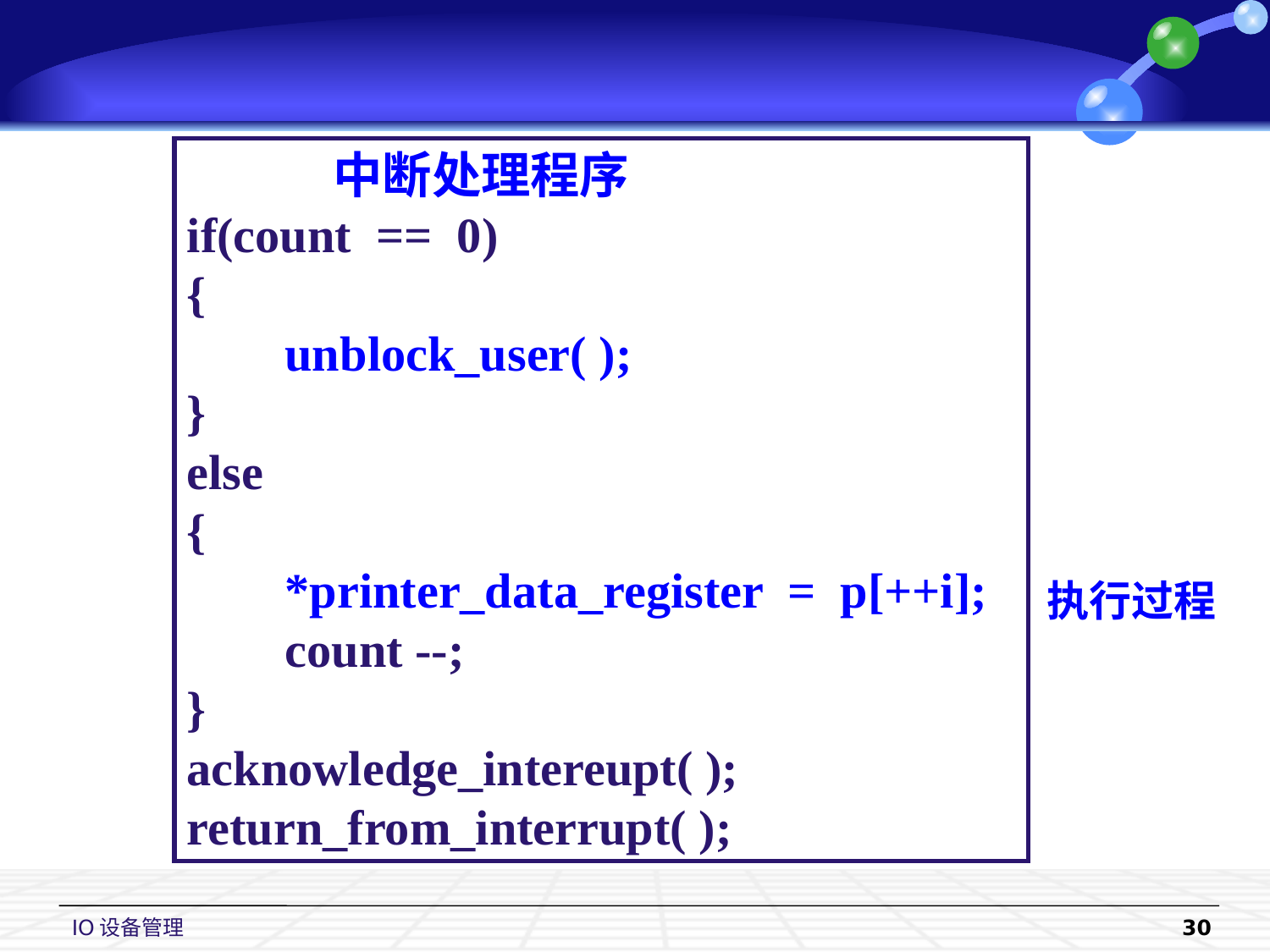

中断处理程序
if(count  ==  0)
{
        unblock_user( );
}
else
{
        *printer_data_register  =  p[++i];
        count --;
}
acknowledge_intereupt( );
return_from_interrupt( );
执行过程
IO设备管理
30